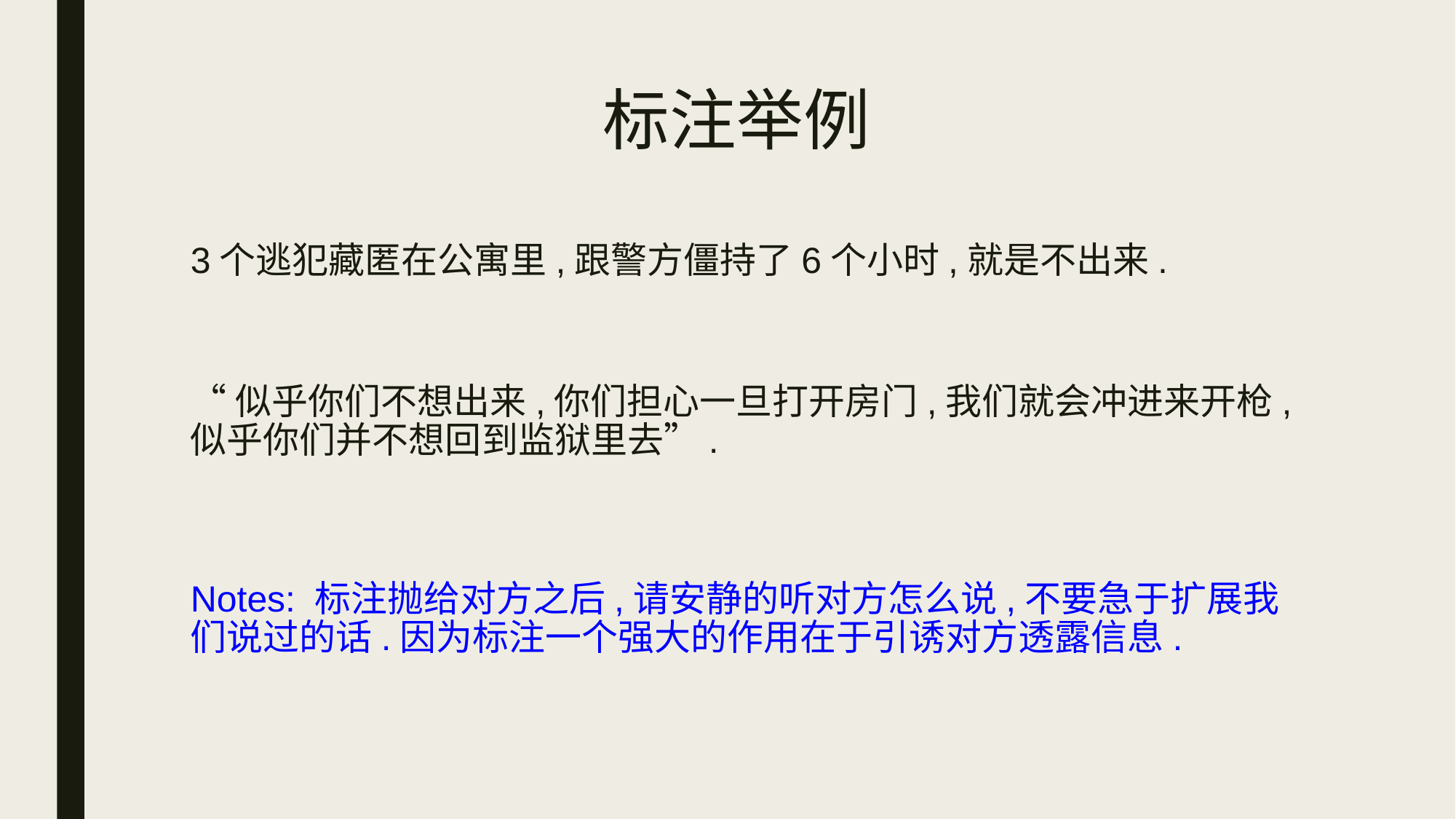

标注举例
3个逃犯藏匿在公寓里,跟警方僵持了6个小时,就是不出来.
“似乎你们不想出来,你们担心一旦打开房门,我们就会冲进来开枪,似乎你们并不想回到监狱里去”.
Notes: 标注抛给对方之后,请安静的听对方怎么说,不要急于扩展我们说过的话.因为标注一个强大的作用在于引诱对方透露信息.